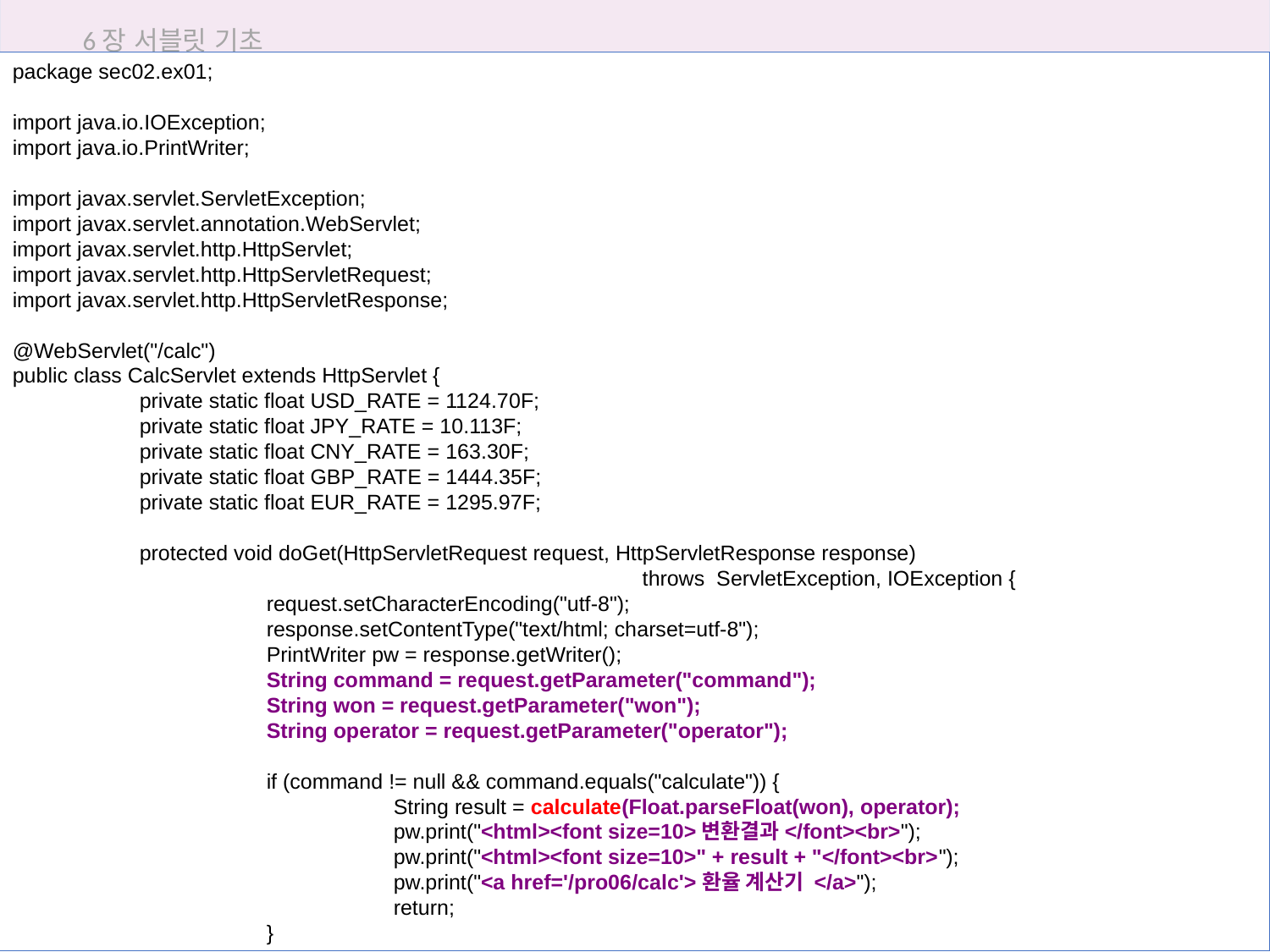

6장 서블릿 기초
package sec02.ex01;

import java.io.IOException;
import java.io.PrintWriter;

import javax.servlet.ServletException;
import javax.servlet.annotation.WebServlet;
import javax.servlet.http.HttpServlet;
import javax.servlet.http.HttpServletRequest;
import javax.servlet.http.HttpServletResponse;

@WebServlet("/calc")
public class CalcServlet extends HttpServlet {
	private static float USD_RATE = 1124.70F;
	private static float JPY_RATE = 10.113F;
	private static float CNY_RATE = 163.30F;
	private static float GBP_RATE = 1444.35F;
	private static float EUR_RATE = 1295.97F;

	protected void doGet(HttpServletRequest request, HttpServletResponse response)
			                                          throws  ServletException, IOException {
		request.setCharacterEncoding("utf-8");
		response.setContentType("text/html; charset=utf-8");
		PrintWriter pw = response.getWriter();
		String command = request.getParameter("command");
		String won = request.getParameter("won");
		String operator = request.getParameter("operator");

		if (command != null && command.equals("calculate")) {
			String result = calculate(Float.parseFloat(won), operator);
			pw.print("<html><font size=10>변환결과</font><br>");
			pw.print("<html><font size=10>" + result + "</font><br>");
			pw.print("<a href='/pro06/calc'>환율 계산기 </a>");
			return;
		}